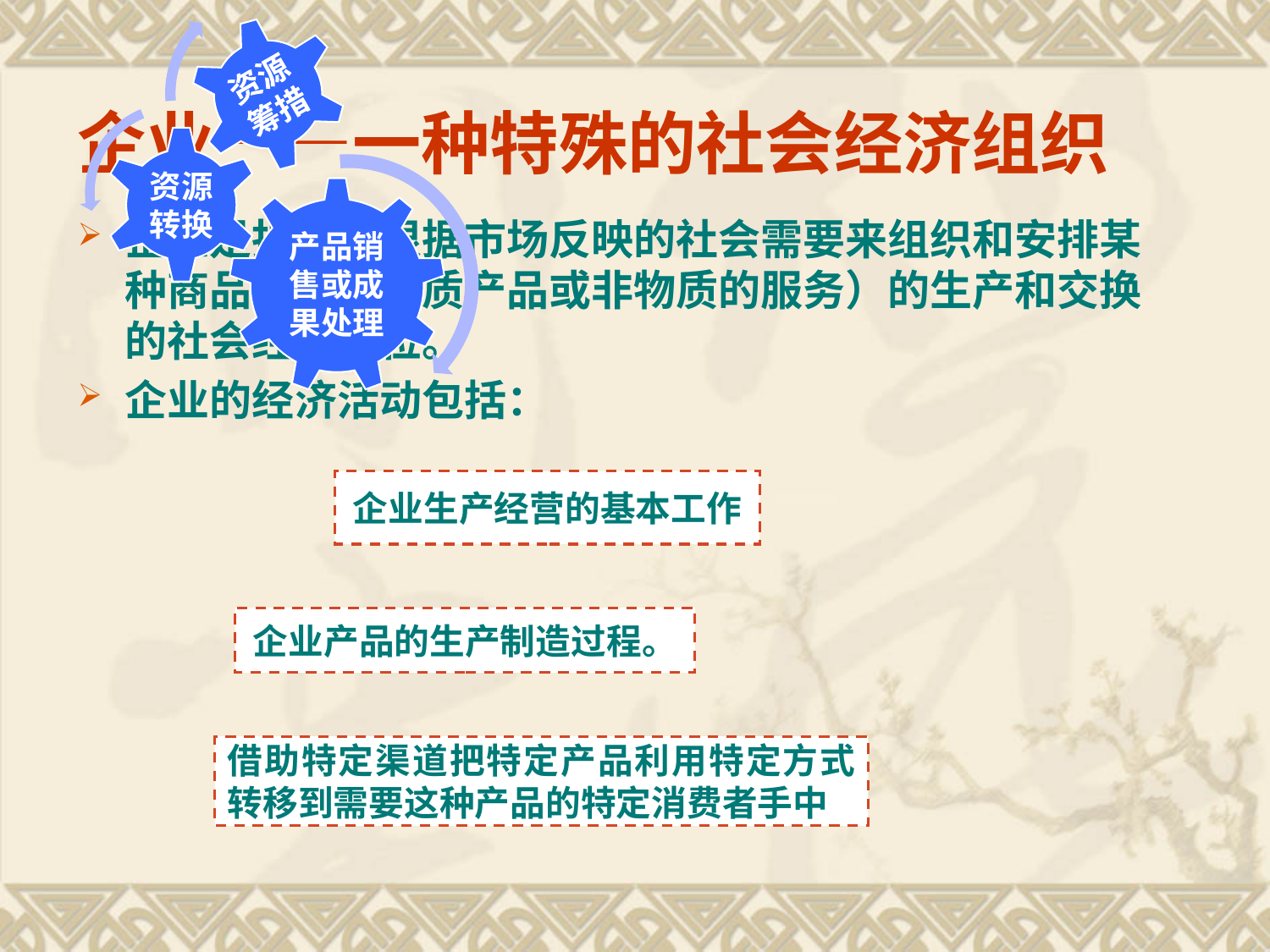

企业——一种特殊的社会经济组织
企业是指那些根据市场反映的社会需要来组织和安排某种商品（包括物质产品或非物质的服务）的生产和交换的社会经济单位。
企业的经济活动包括：

产品销售或成果处理
资源转换
资源筹措
企业生产经营的基本工作
企业产品的生产制造过程。
借助特定渠道把特定产品利用特定方式转移到需要这种产品的特定消费者手中